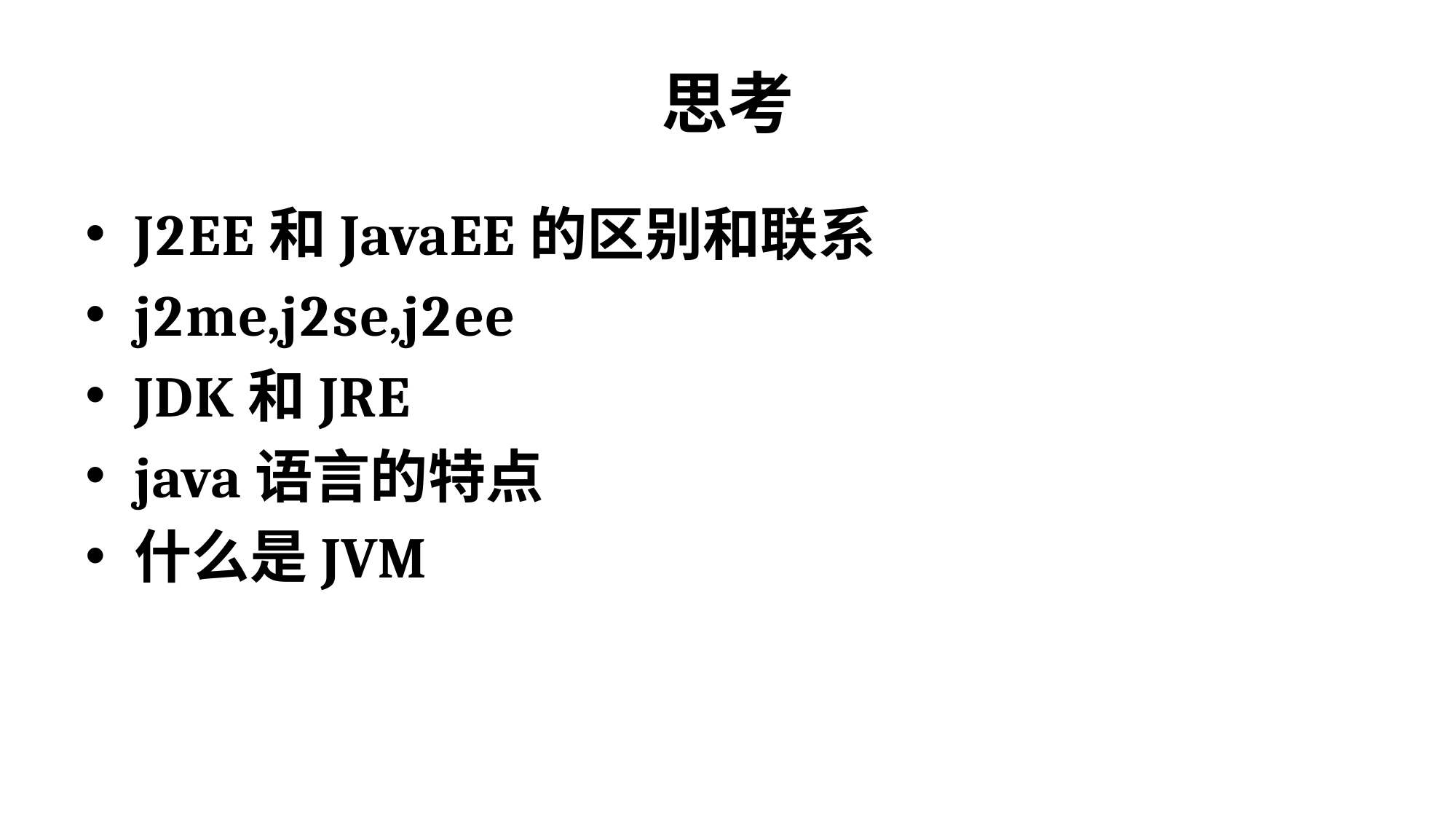

# 思考
J2EE和JavaEE的区别和联系
j2me,j2se,j2ee
JDK和JRE
java语言的特点
什么是JVM